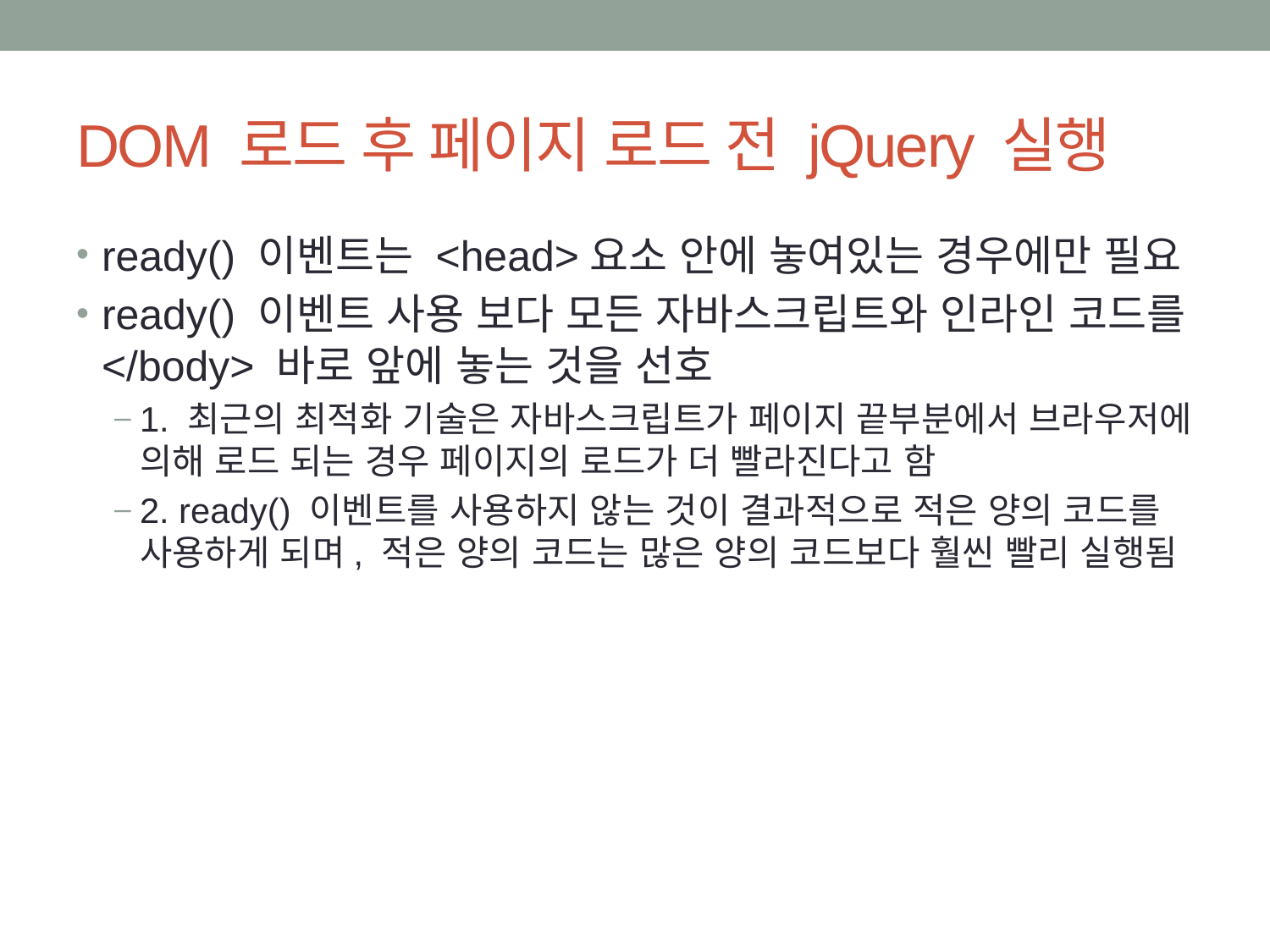

# DOM 로드 후 페이지 로드 전 jQuery 실행
ready() 이벤트는 <head>요소 안에 놓여있는 경우에만 필요
ready() 이벤트 사용 보다 모든 자바스크립트와 인라인 코드를 </body> 바로 앞에 놓는 것을 선호
1. 최근의 최적화 기술은 자바스크립트가 페이지 끝부분에서 브라우저에 의해 로드 되는 경우 페이지의 로드가 더 빨라진다고 함
2. ready() 이벤트를 사용하지 않는 것이 결과적으로 적은 양의 코드를 사용하게 되며, 적은 양의 코드는 많은 양의 코드보다 훨씬 빨리 실행됨